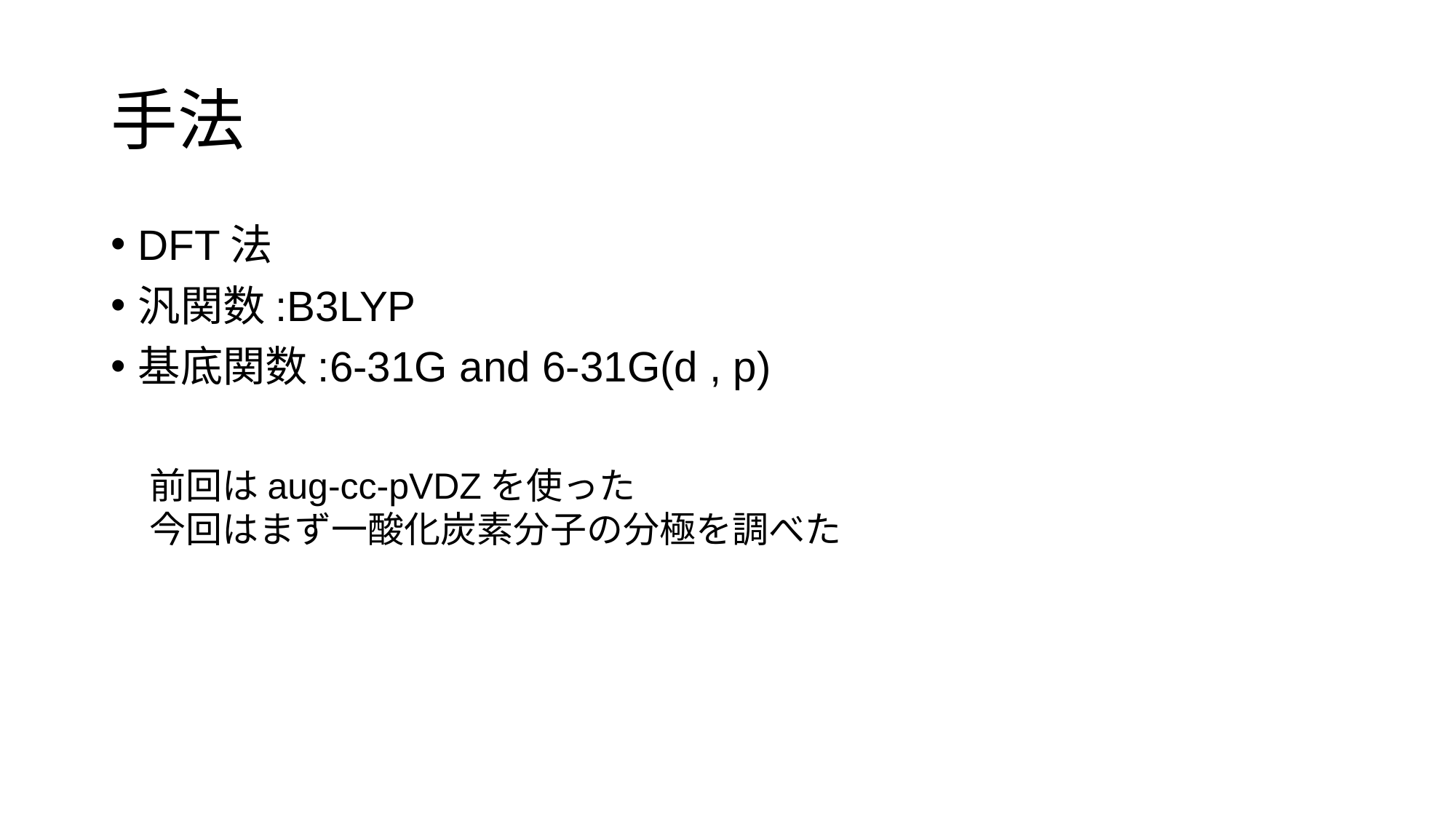

# 手法
DFT法
汎関数:B3LYP
基底関数:6-31G and 6-31G(d , p)
前回はaug-cc-pVDZを使った
今回はまず一酸化炭素分子の分極を調べた